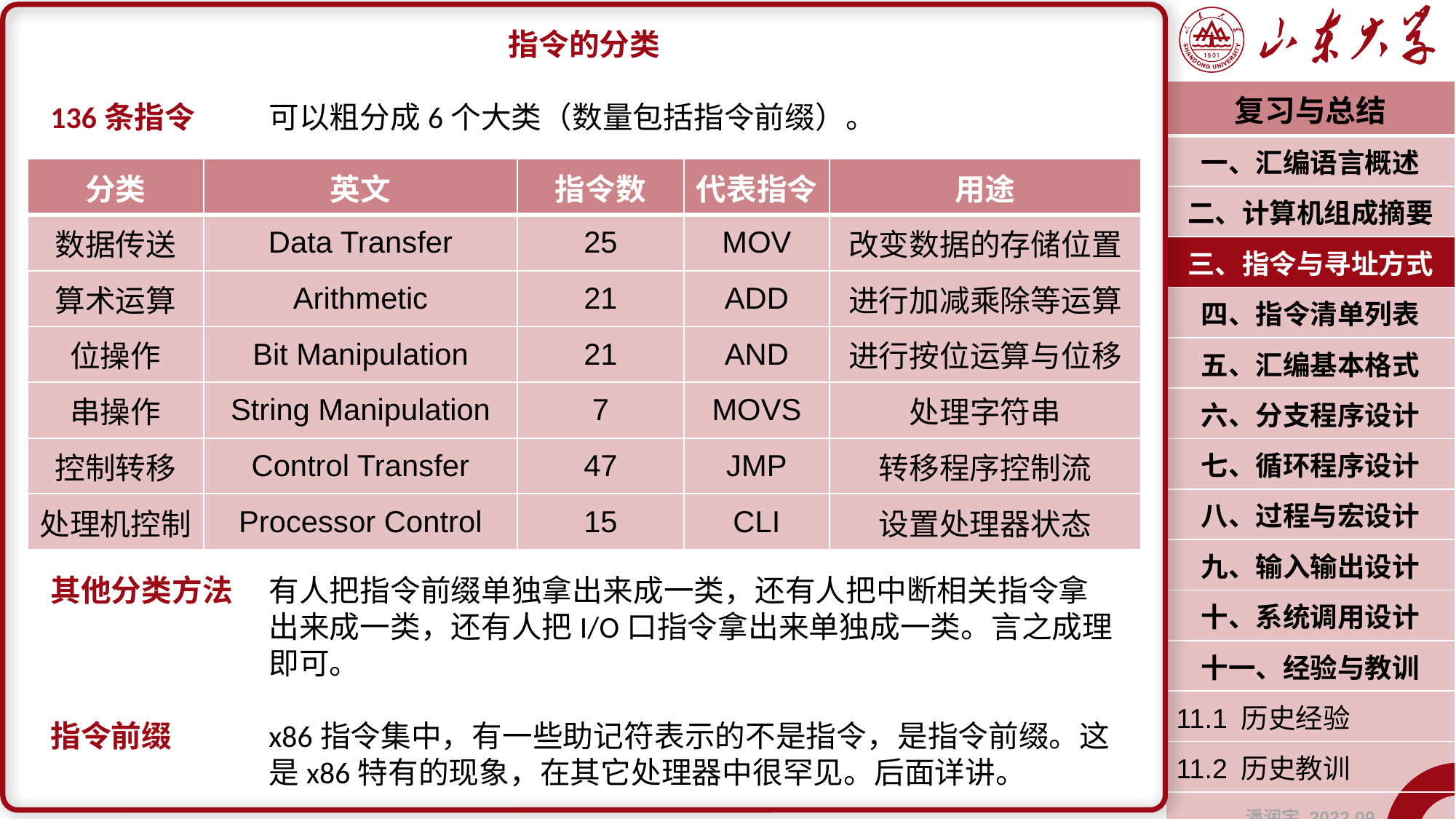

指令的分类

136条指令	可以粗分成6个大类（数量包括指令前缀）。

其他分类方法	有人把指令前缀单独拿出来成一类，还有人把中断相关指令拿		出来成一类，还有人把I/O口指令拿出来单独成一类。言之成理		即可。

指令前缀	x86指令集中，有一些助记符表示的不是指令，是指令前缀。这		是x86特有的现象，在其它处理器中很罕见。后面详讲。
| 复习与总结 |
| --- |
| 一、汇编语言概述 |
| 二、计算机组成摘要 |
| 三、指令与寻址方式 |
| 四、指令清单列表 |
| 五、汇编基本格式 |
| 六、分支程序设计 |
| 七、循环程序设计 |
| 八、过程与宏设计 |
| 九、输入输出设计 |
| 十、系统调用设计 |
| 十一、经验与教训 |
| 11.1 历史经验 |
| 11.2 历史教训 |
| 潘润宇 2022.09 |
| 分类 | 英文 | 指令数 | 代表指令 | 用途 |
| --- | --- | --- | --- | --- |
| 数据传送 | Data Transfer | 25 | MOV | 改变数据的存储位置 |
| 算术运算 | Arithmetic | 21 | ADD | 进行加减乘除等运算 |
| 位操作 | Bit Manipulation | 21 | AND | 进行按位运算与位移 |
| 串操作 | String Manipulation | 7 | MOVS | 处理字符串 |
| 控制转移 | Control Transfer | 47 | JMP | 转移程序控制流 |
| 处理机控制 | Processor Control | 15 | CLI | 设置处理器状态 |